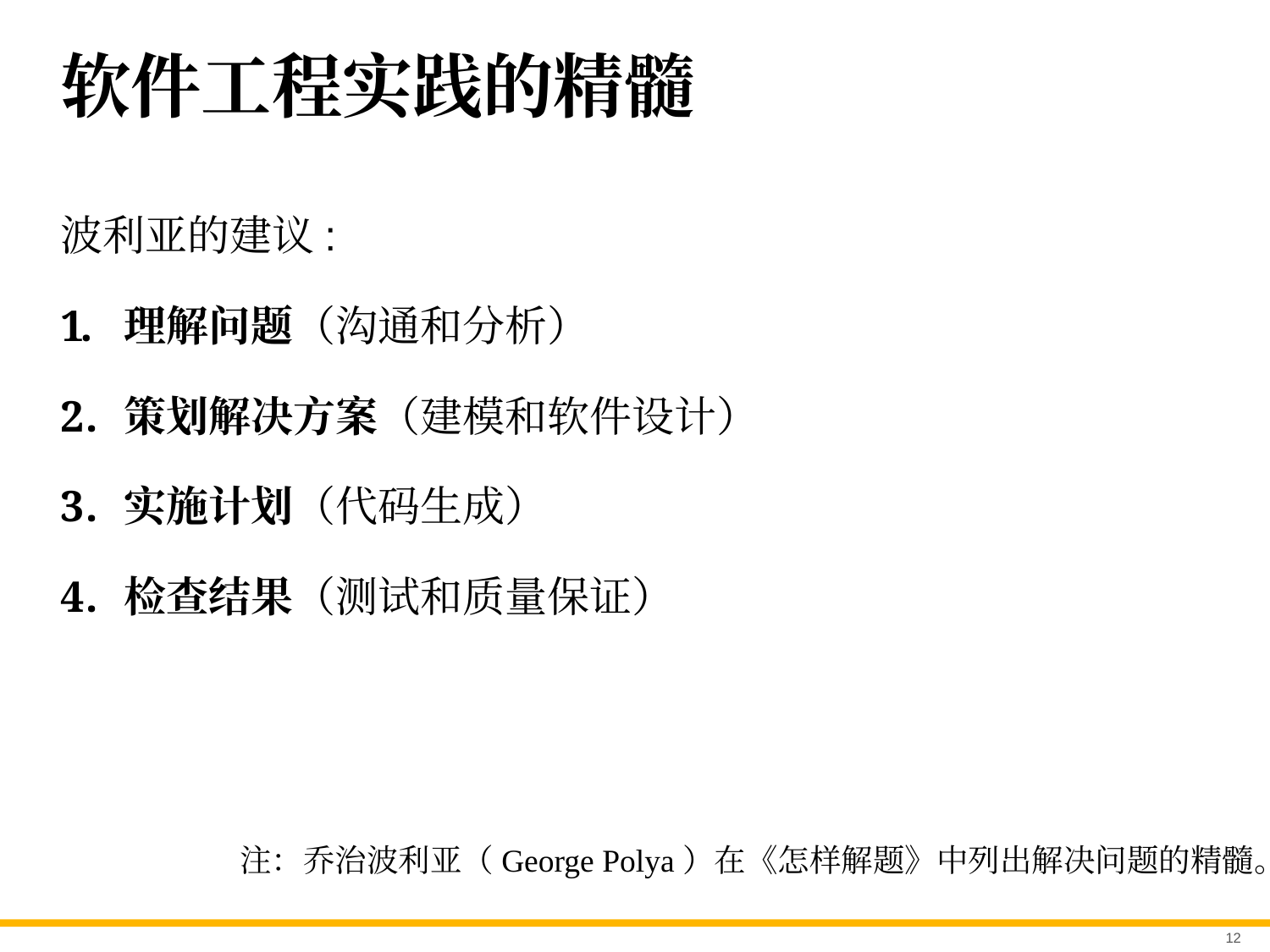

# 软件工程实践的精髓
波利亚的建议:
理解问题（沟通和分析）
策划解决方案（建模和软件设计）
实施计划（代码生成）
检查结果（测试和质量保证）
注：乔治波利亚（George Polya）在《怎样解题》中列出解决问题的精髓。
12